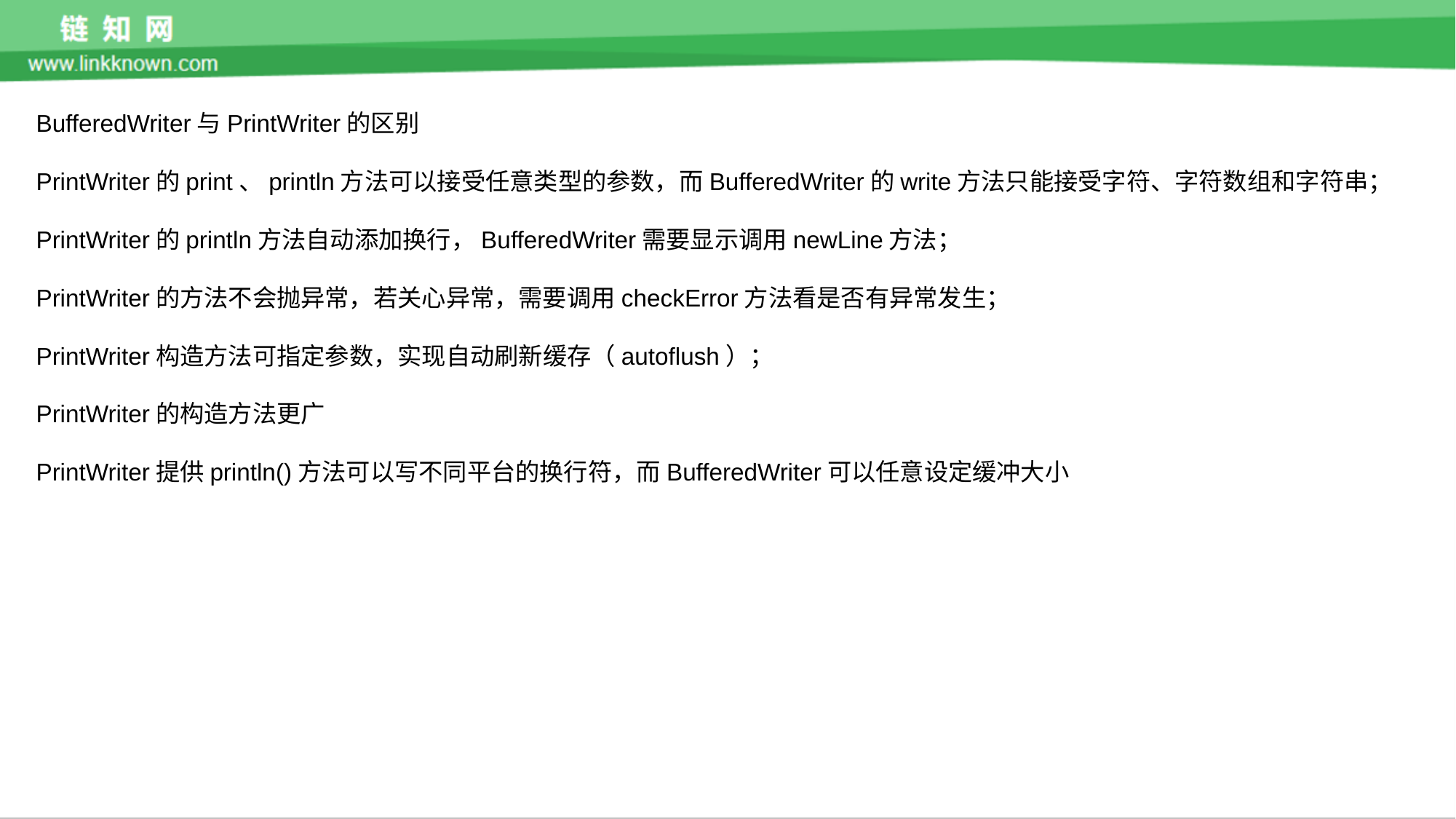

BufferedWriter与PrintWriter的区别

PrintWriter的print、println方法可以接受任意类型的参数，而BufferedWriter的write方法只能接受字符、字符数组和字符串；

PrintWriter的println方法自动添加换行，BufferedWriter需要显示调用newLine方法；

PrintWriter的方法不会抛异常，若关心异常，需要调用checkError方法看是否有异常发生；

PrintWriter构造方法可指定参数，实现自动刷新缓存（autoflush）；

PrintWriter的构造方法更广

PrintWriter提供println()方法可以写不同平台的换行符，而BufferedWriter可以任意设定缓冲大小